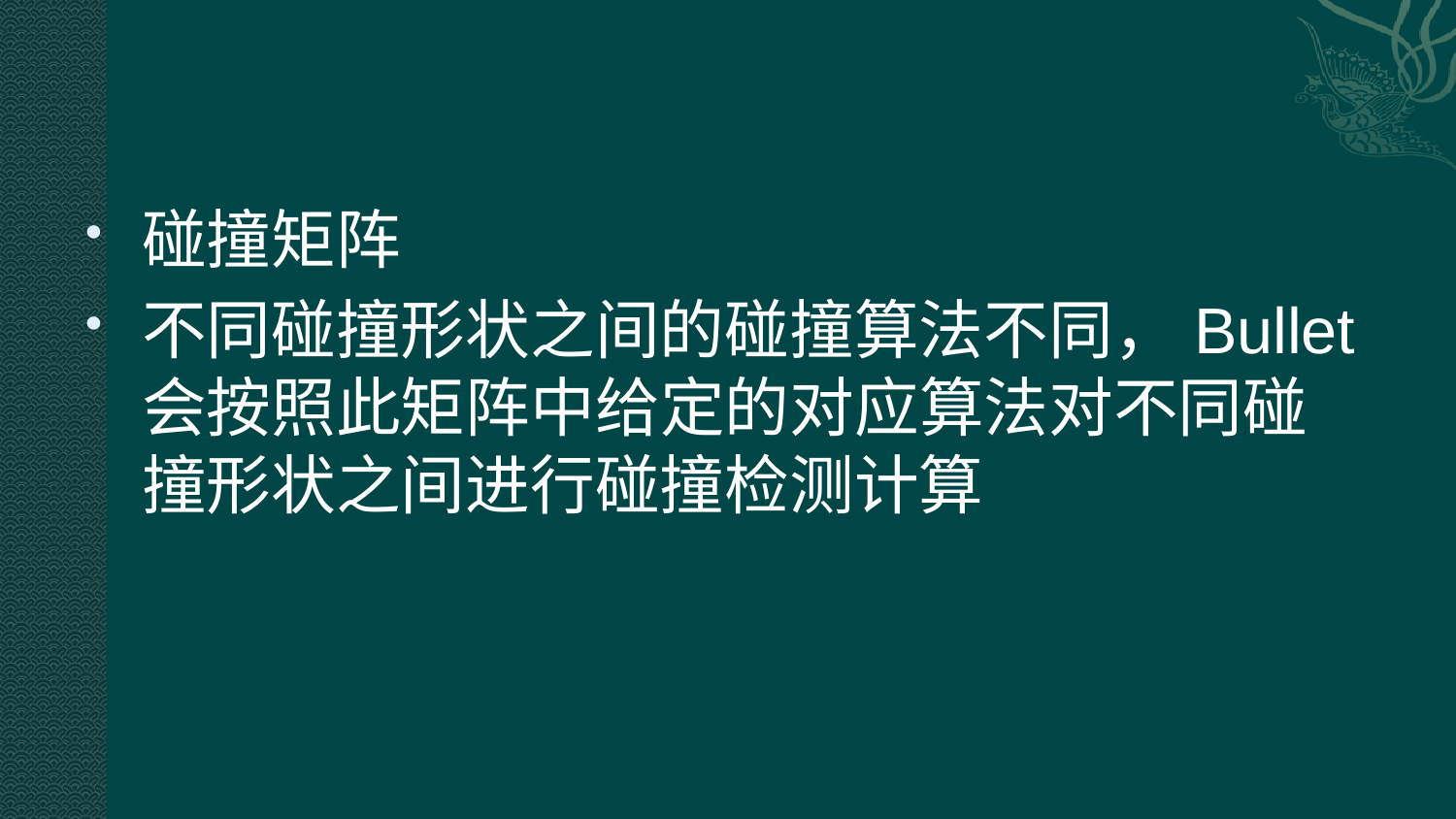

#
碰撞矩阵
不同碰撞形状之间的碰撞算法不同，Bullet会按照此矩阵中给定的对应算法对不同碰撞形状之间进行碰撞检测计算